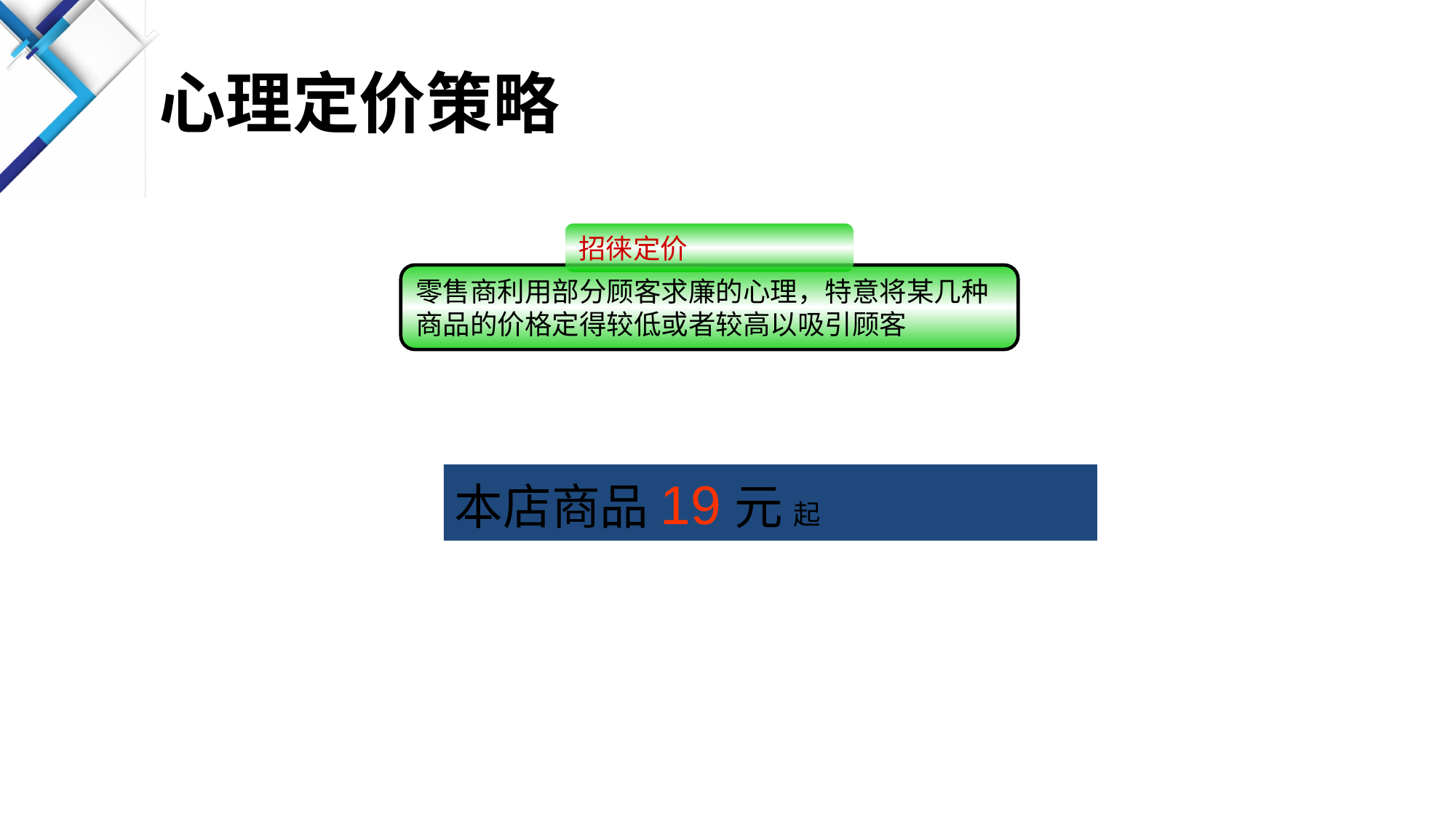

# 心理定价策略
招徕定价
零售商利用部分顾客求廉的心理，特意将某几种商品的价格定得较低或者较高以吸引顾客
本店商品19元 起